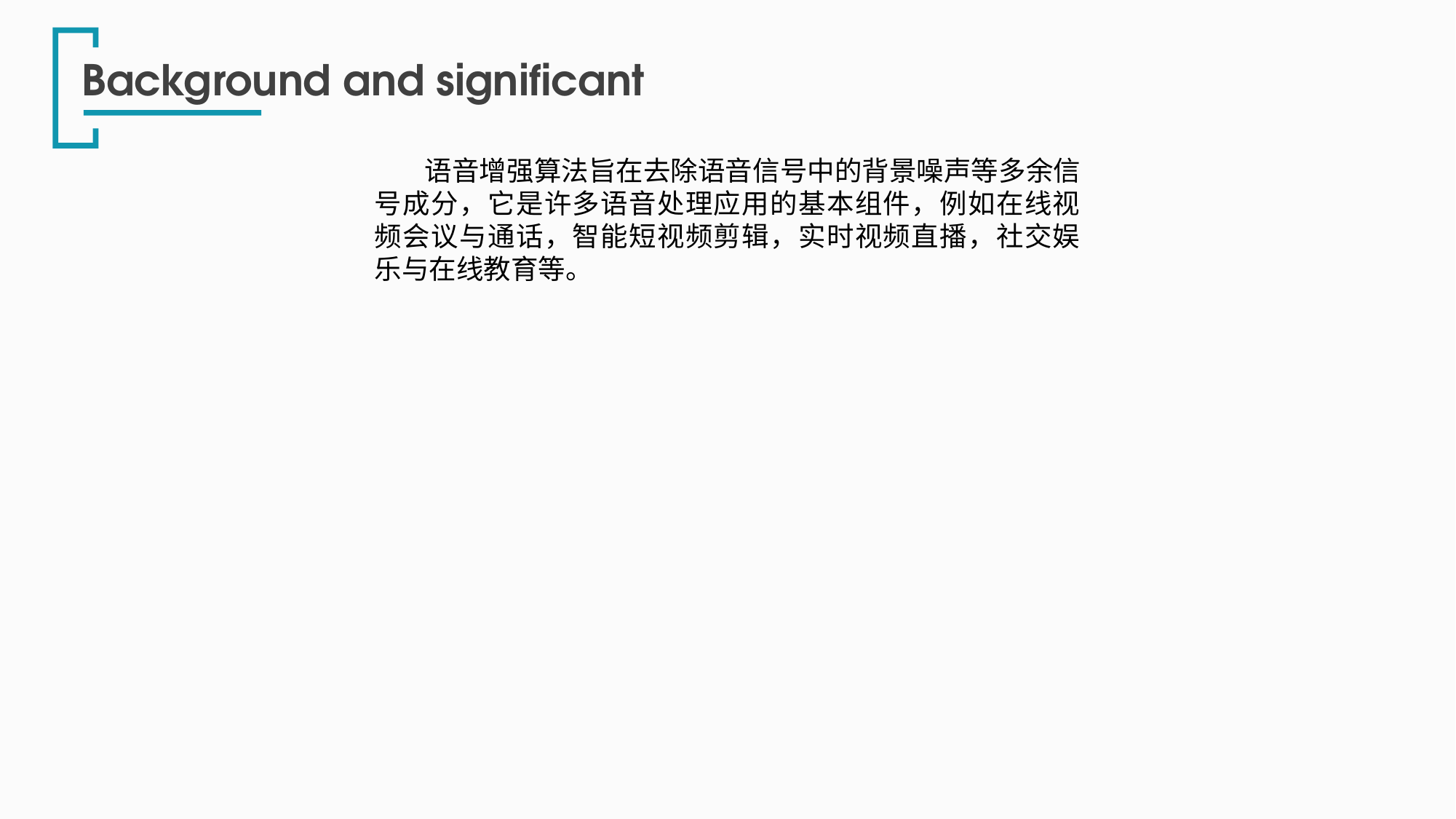

Background and significant

       语音增强算法旨在去除语音信号中的背景噪声等多余信号成分，它是许多语音处理应用的基本组件，例如在线视频会议与通话，智能短视频剪辑，实时视频直播，社交娱乐与在线教育等。